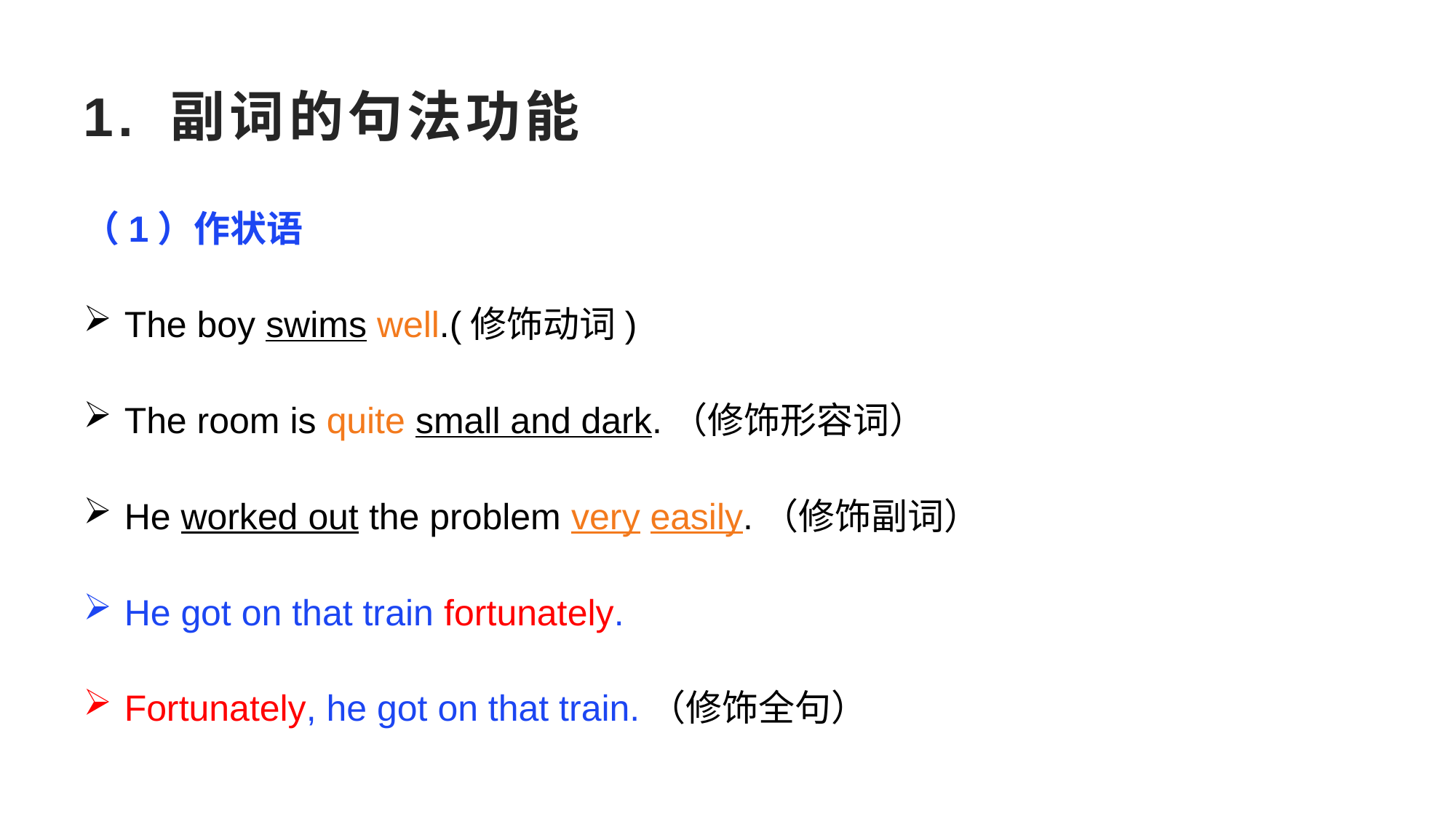

1. 副词的句法功能
（1）作状语
The boy swims well.(修饰动词)
The room is quite small and dark.（修饰形容词）
He worked out the problem very easily.（修饰副词）
He got on that train fortunately.
Fortunately, he got on that train.（修饰全句）